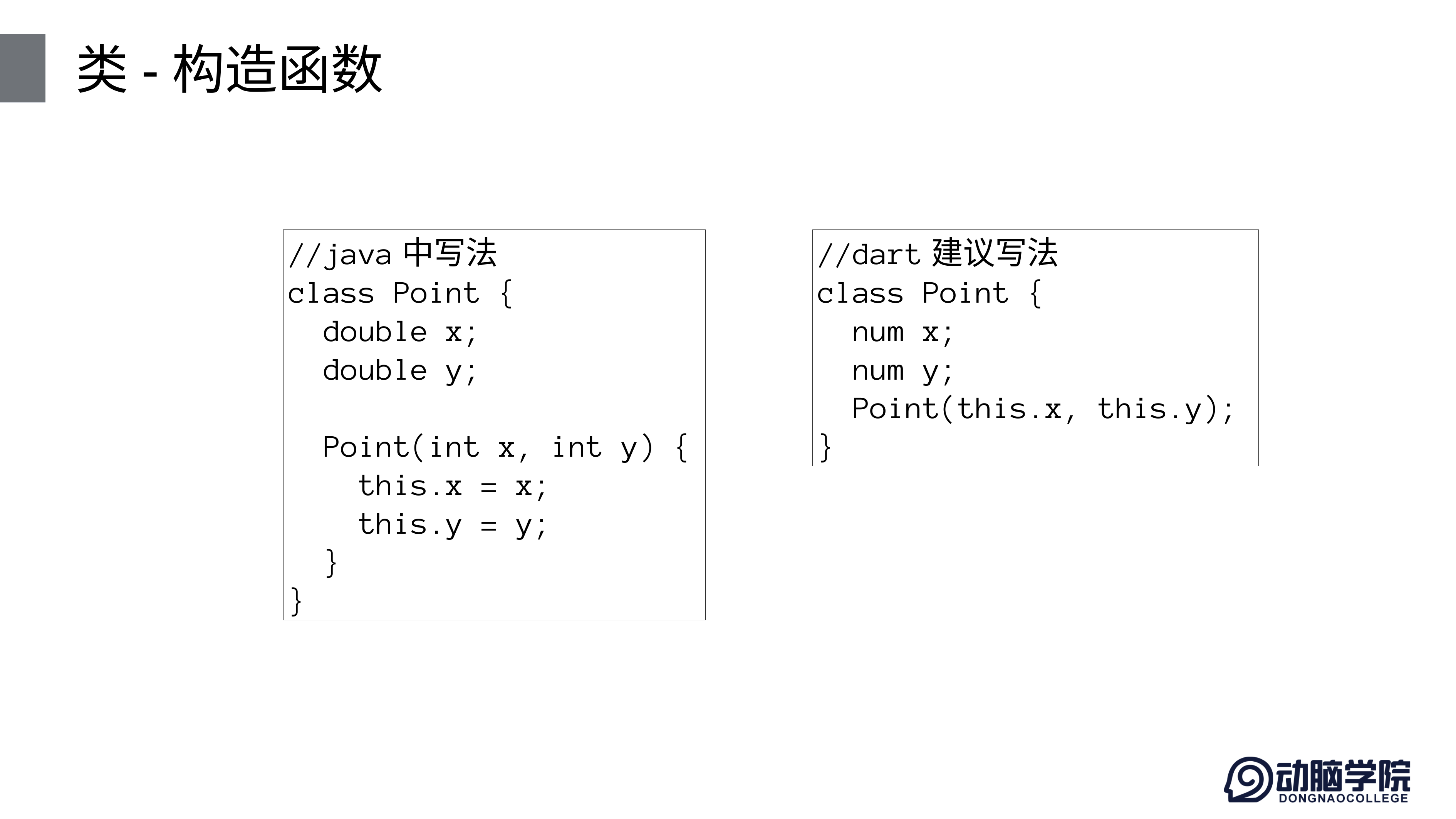

# 类-构造函数
//java中写法
class Point {
  double x;
  double y;

  Point(int x, int y) {
    this.x = x;
    this.y = y;
  }
}
//dart建议写法
class Point {
  num x;
  num y;
  Point(this.x, this.y);
}